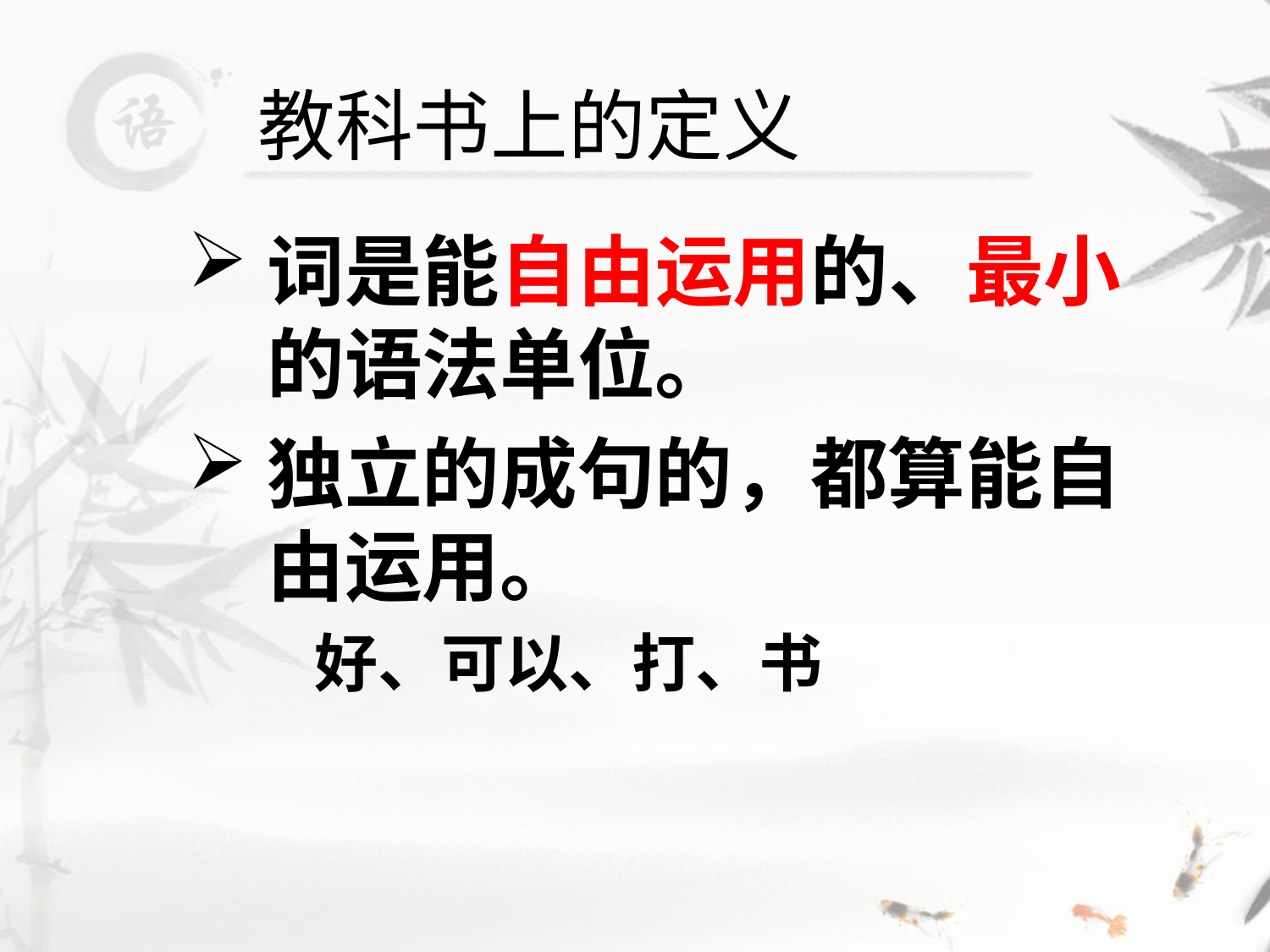

# 教科书上的定义
词是能自由运用的、最小的语法单位。
独立的成句的，都算能自由运用。
好、可以、打、书